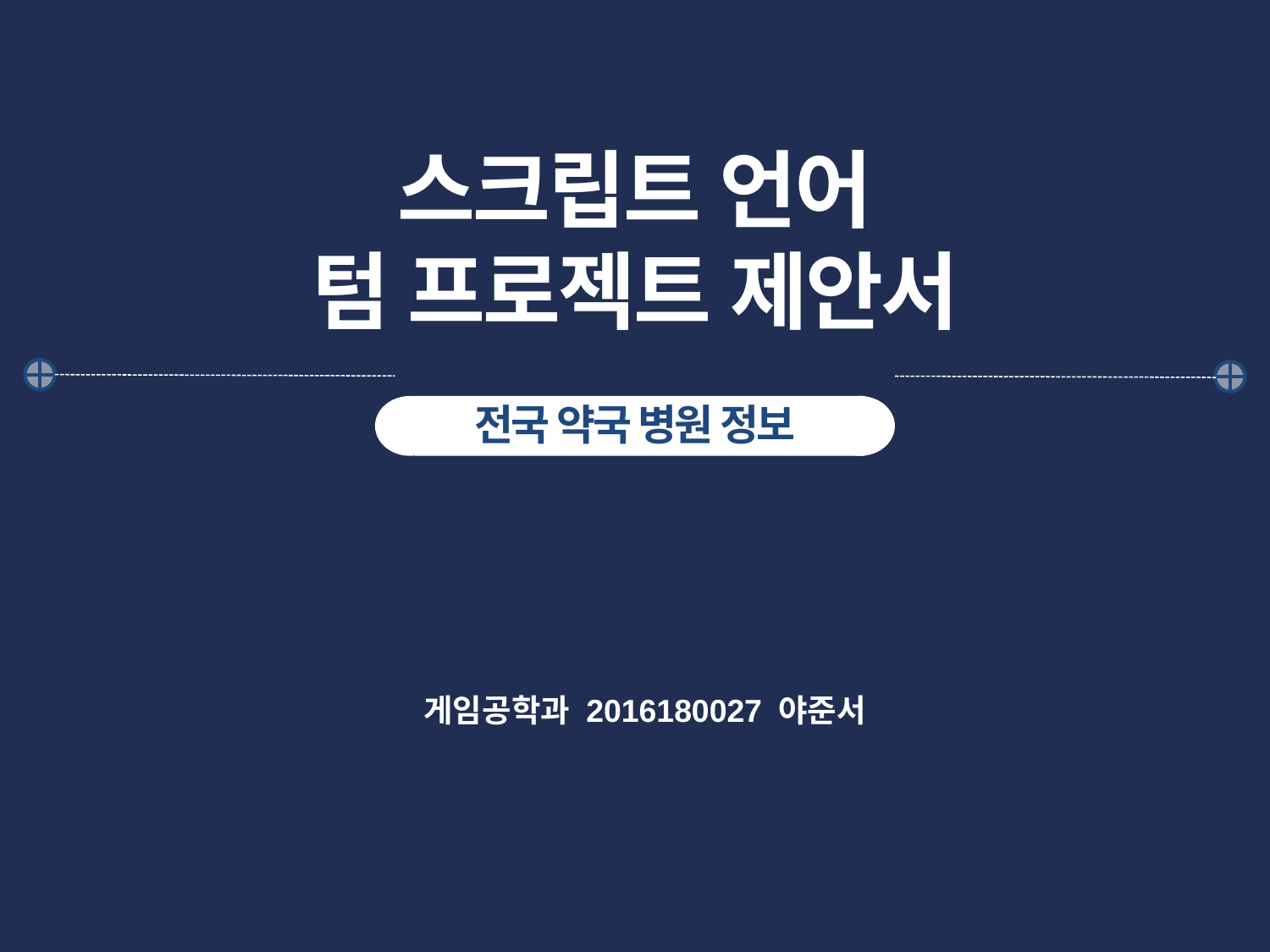

스크립트 언어
텀 프로젝트 제안서

전국 약국 병원 정보

게임공학과 2016180027 야준서